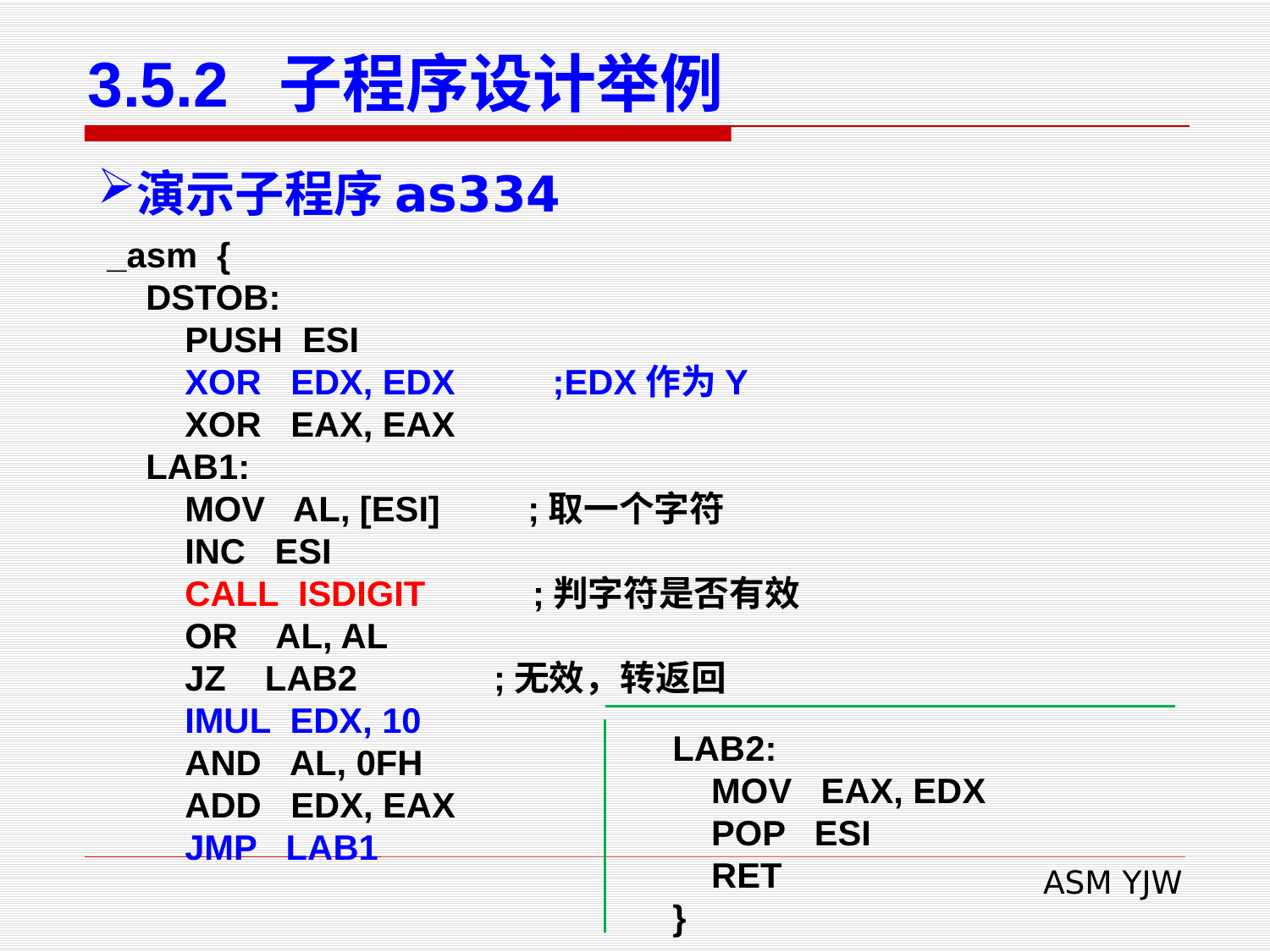

# 3.5.2  子程序设计举例
演示子程序as334
_asm  {
    DSTOB:
        PUSH  ESI
        XOR   EDX, EDX          ;EDX作为Y
        XOR   EAX, EAX
    LAB1:
        MOV   AL, [ESI]         ;取一个字符
        INC   ESI
        CALL  ISDIGIT           ;判字符是否有效
        OR    AL, AL
        JZ    LAB2              ;无效，转返回
        IMUL  EDX, 10
        AND   AL, 0FH
        ADD   EDX, EAX
        JMP   LAB1
LAB2:
    MOV   EAX, EDX
    POP   ESI
    RET
}